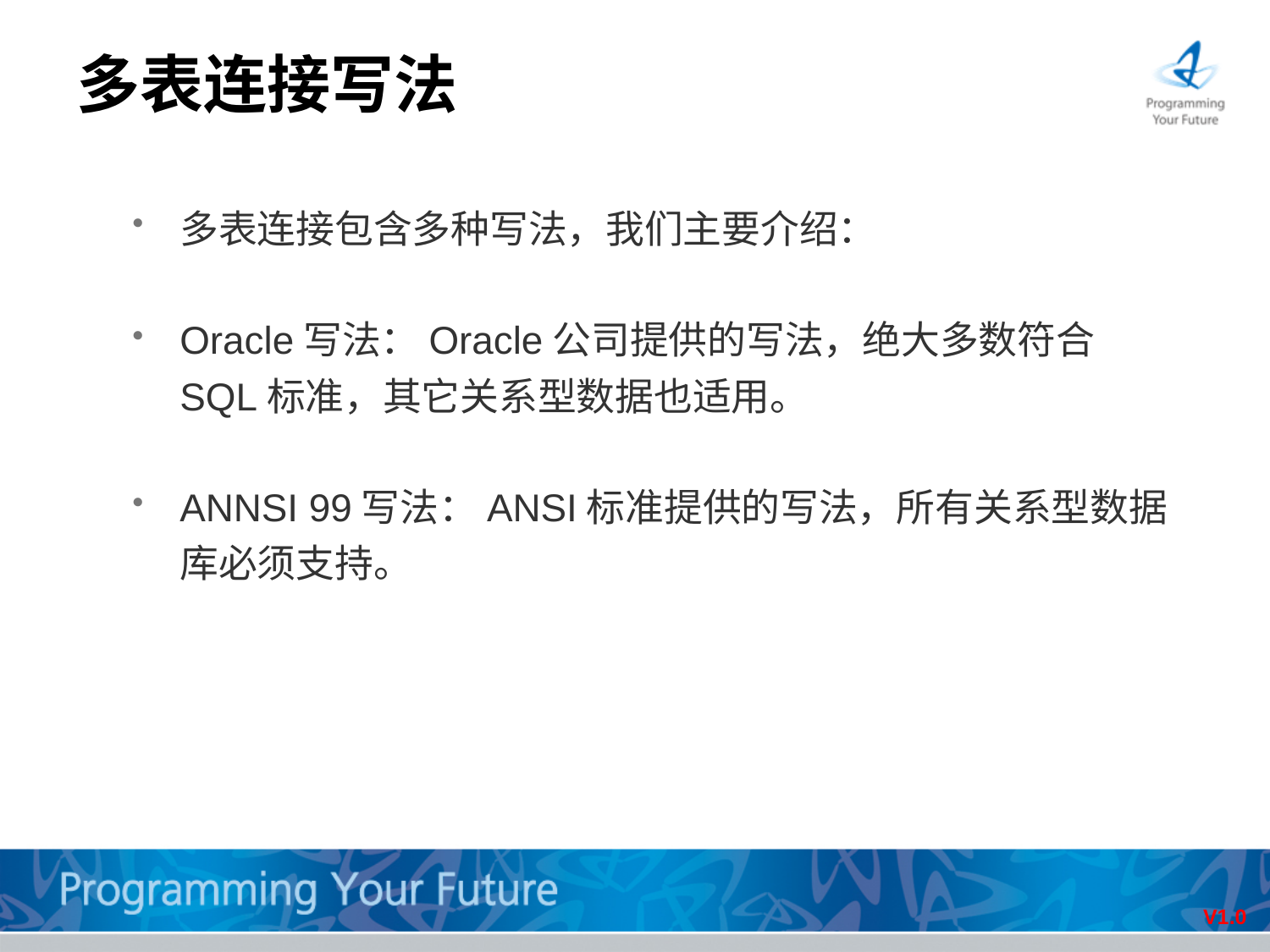

# 多表连接写法
多表连接包含多种写法，我们主要介绍：

Oracle写法：Oracle公司提供的写法，绝大多数符合SQL标准，其它关系型数据也适用。

ANNSI 99写法：ANSI标准提供的写法，所有关系型数据库必须支持。